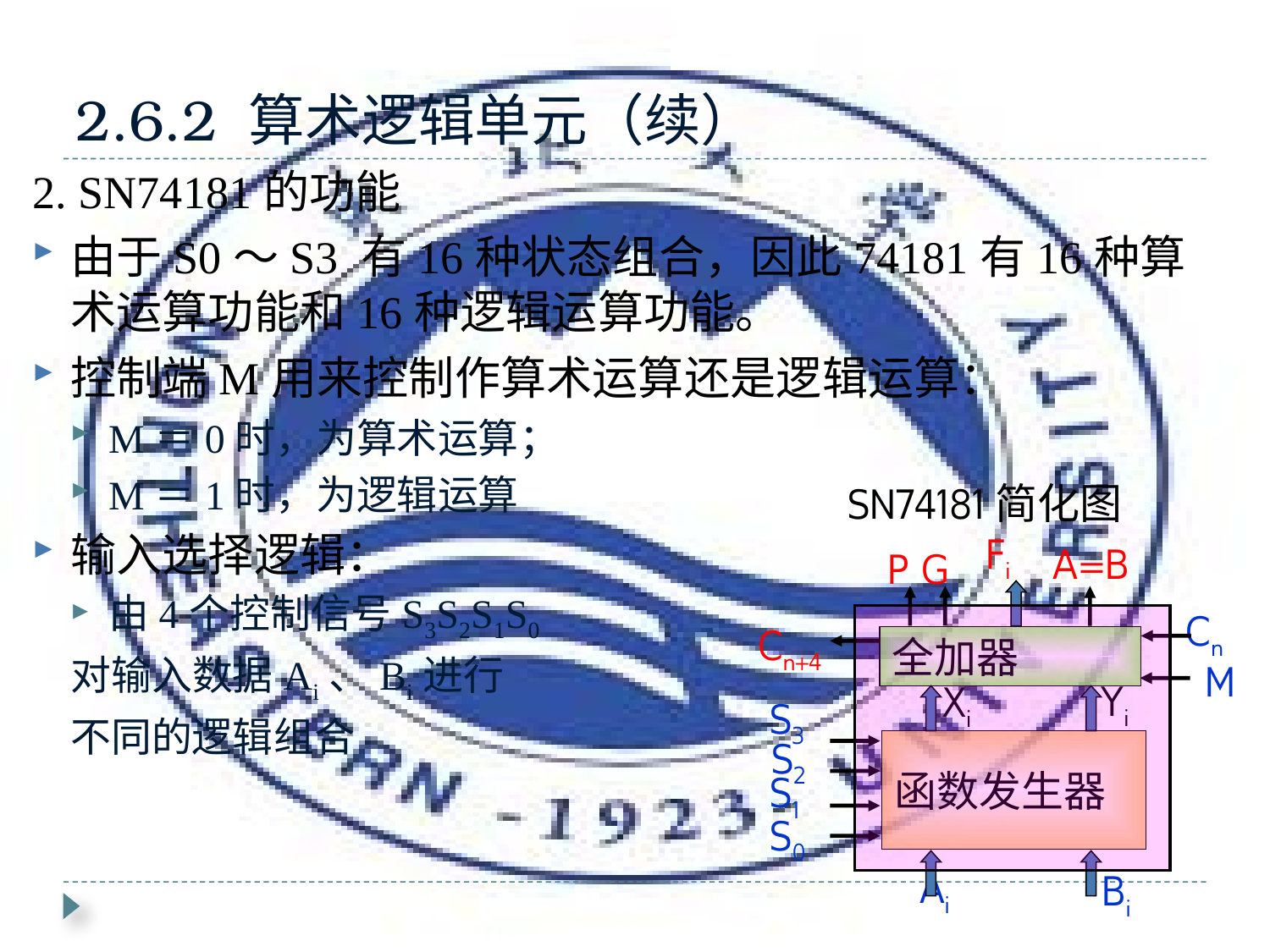

# 2.6.2 算术逻辑单元（续）
2. SN74181的功能
由于S0～S3 有16种状态组合，因此74181有16种算术运算功能和16种逻辑运算功能。
控制端M用来控制作算术运算还是逻辑运算：
M＝0时，为算术运算；
M＝1时，为逻辑运算
输入选择逻辑：
由4个控制信号S3S2S1S0
对输入数据Ai、Bi进行
不同的逻辑组合

SN74181简化图
Fi
A=B
P G

Cn

Cn+4
全加器

M
Yi
Xi

S3
函数发生器

S2

S1

S0

Ai
Bi